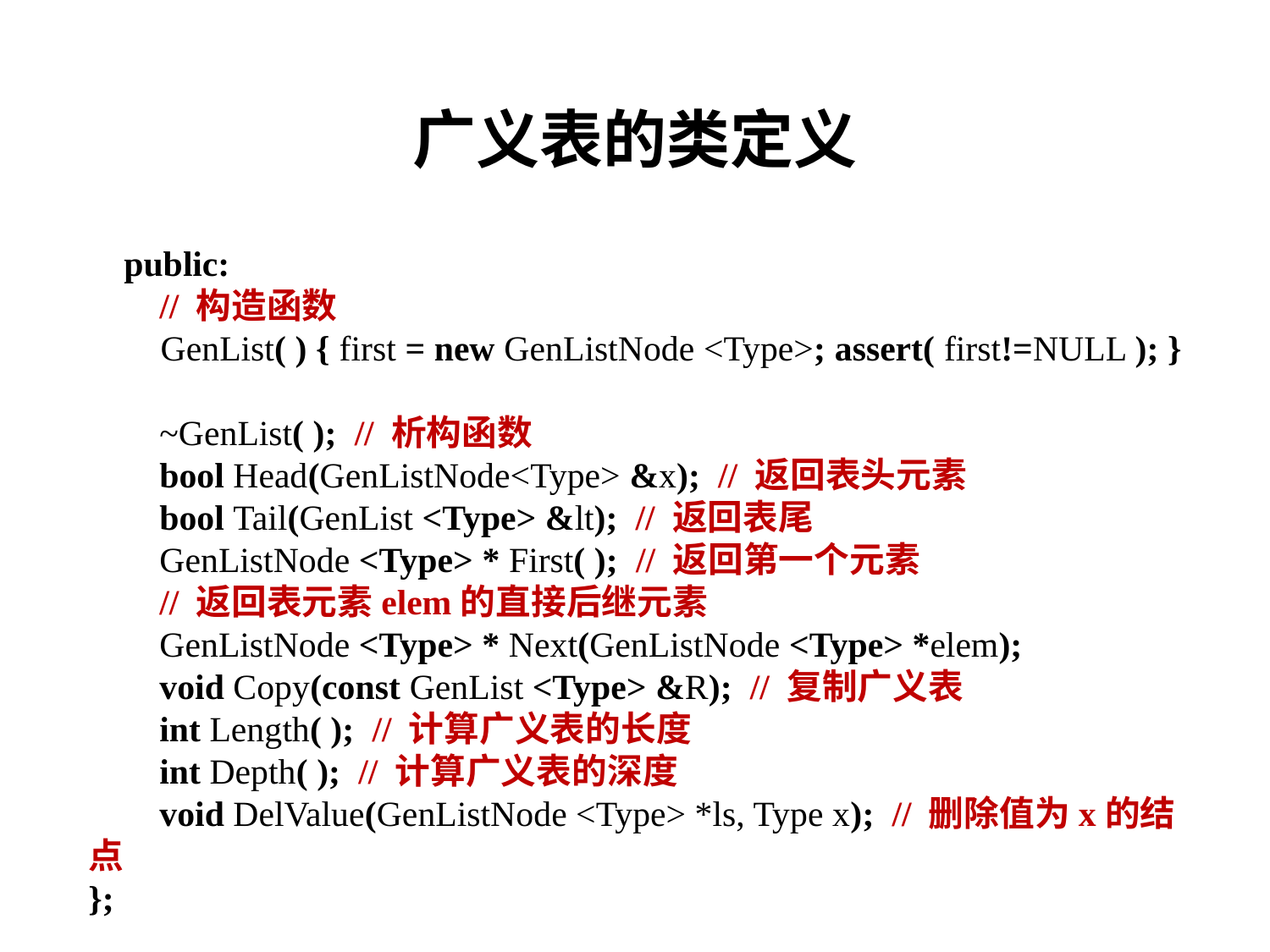

# 广义表的类定义
    public:
        // 构造函数
        GenList( ) { first = new GenListNode <Type>; assert( first!=NULL ); }
        ~GenList( );  // 析构函数
        bool Head(GenListNode<Type> &x);  // 返回表头元素
        bool Tail(GenList <Type> &lt);  // 返回表尾
        GenListNode <Type> * First( );  // 返回第一个元素
        // 返回表元素elem的直接后继元素
        GenListNode <Type> * Next(GenListNode <Type> *elem);
        void Copy(const GenList <Type> &R);  // 复制广义表
        int Length( );  // 计算广义表的长度
        int Depth( );  // 计算广义表的深度
        void DelValue(GenListNode <Type> *ls, Type x);  // 删除值为x的结点
};